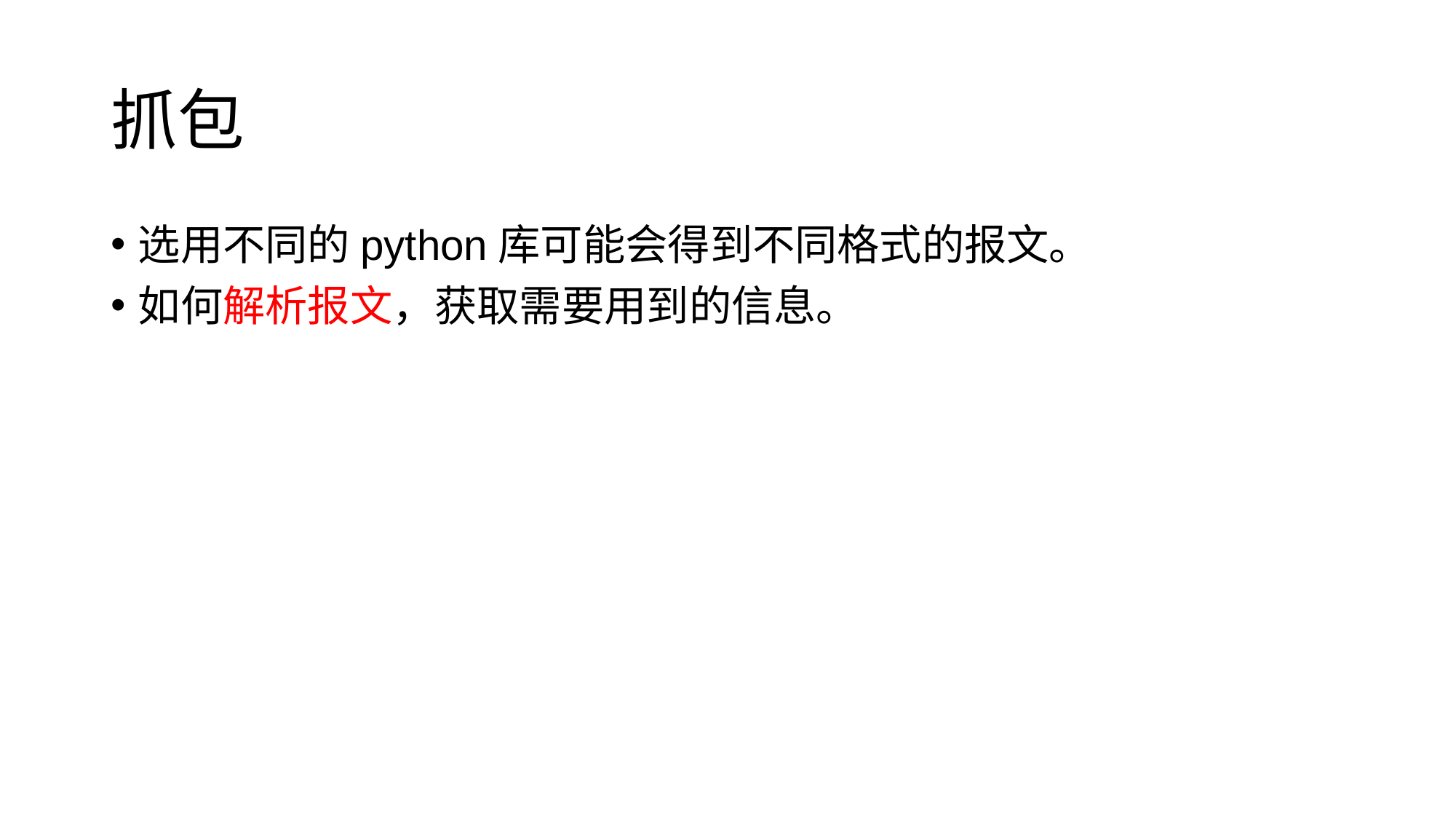

# 抓包
选用不同的python库可能会得到不同格式的报文。
如何解析报文，获取需要用到的信息。